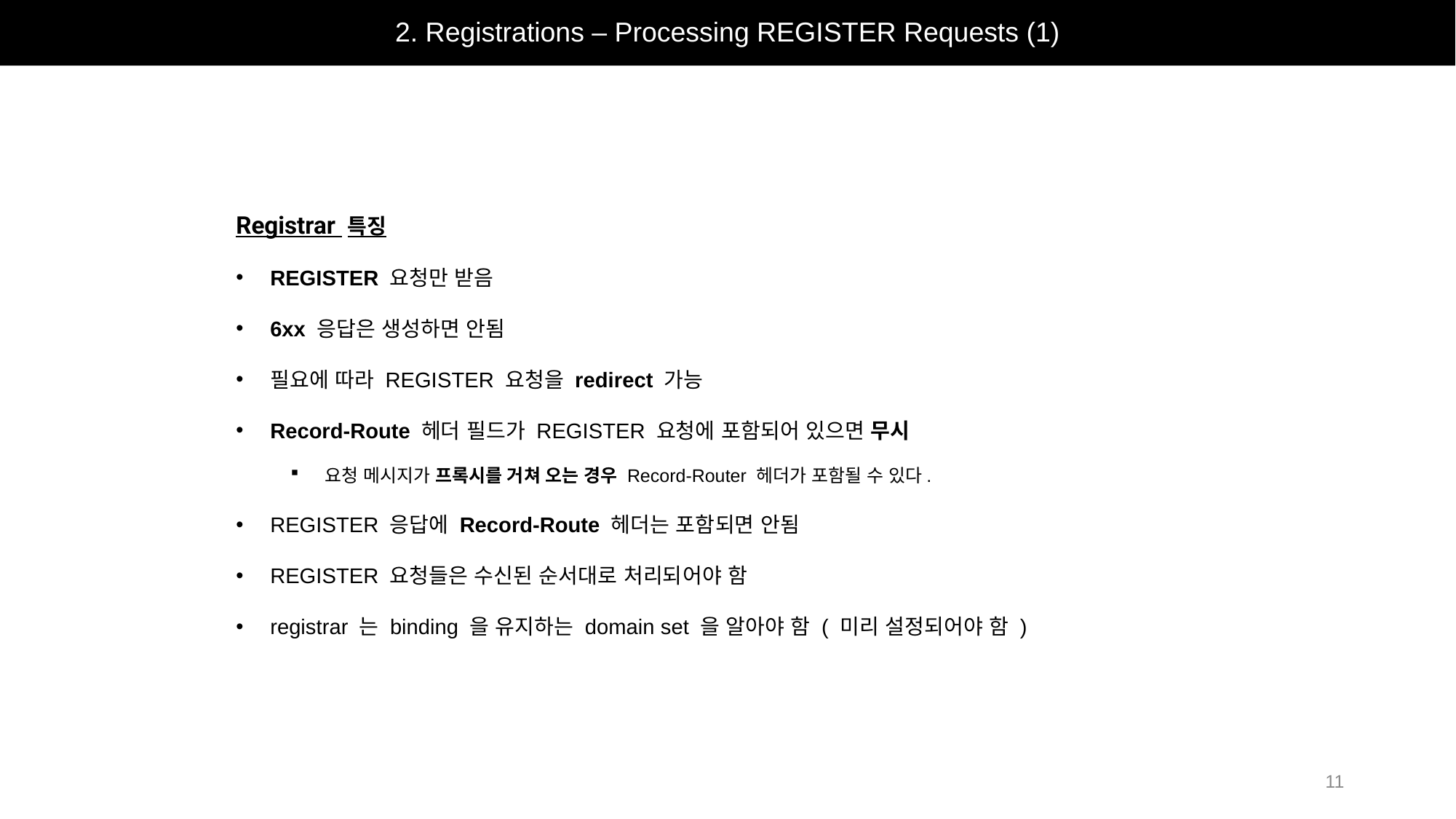

# 2. Registrations – Processing REGISTER Requests (1)
Registrar 특징
REGISTER 요청만 받음
6xx 응답은 생성하면 안됨
필요에 따라 REGISTER 요청을 redirect 가능
Record-Route 헤더 필드가 REGISTER 요청에 포함되어 있으면 무시
요청 메시지가 프록시를 거쳐 오는 경우 Record-Router 헤더가 포함될 수 있다.
REGISTER 응답에 Record-Route 헤더는 포함되면 안됨
REGISTER 요청들은 수신된 순서대로 처리되어야 함
registrar 는 binding 을 유지하는 domain set 을 알아야 함 ( 미리 설정되어야 함 )
11